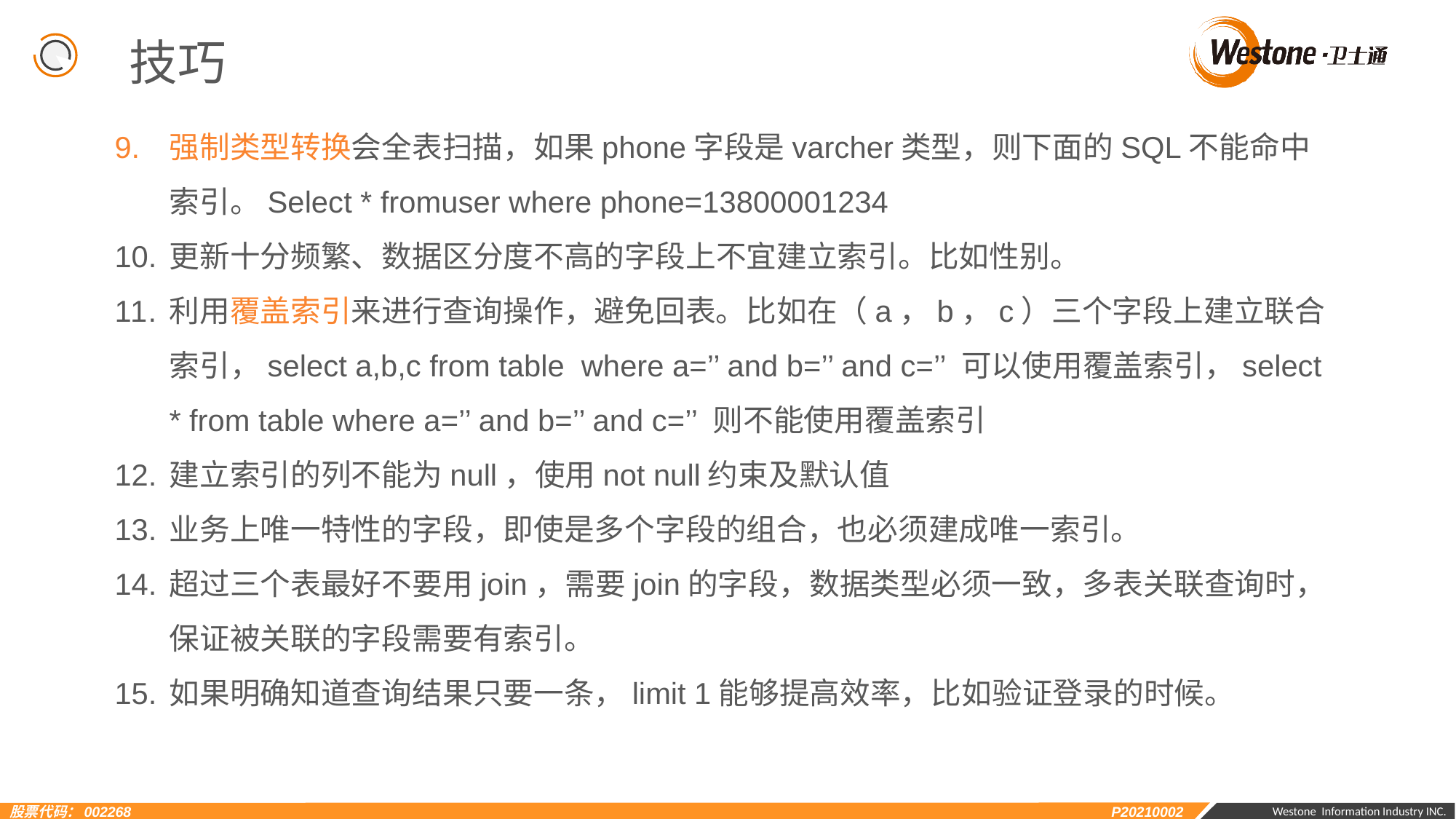

技巧
强制类型转换会全表扫描，如果phone字段是varcher类型，则下面的SQL不能命中索引。Select * fromuser where phone=13800001234
更新十分频繁、数据区分度不高的字段上不宜建立索引。比如性别。
利用覆盖索引来进行查询操作，避免回表。比如在（a，b，c）三个字段上建立联合索引，select a,b,c from table  where a=’’ and b=’’ and c=’’ 可以使用覆盖索引，select * from table where a=’’ and b=’’ and c=’’ 则不能使用覆盖索引
建立索引的列不能为null，使用not null约束及默认值
业务上唯一特性的字段，即使是多个字段的组合，也必须建成唯一索引。
超过三个表最好不要用join，需要join的字段，数据类型必须一致，多表关联查询时，保证被关联的字段需要有索引。
如果明确知道查询结果只要一条，limit 1能够提高效率，比如验证登录的时候。